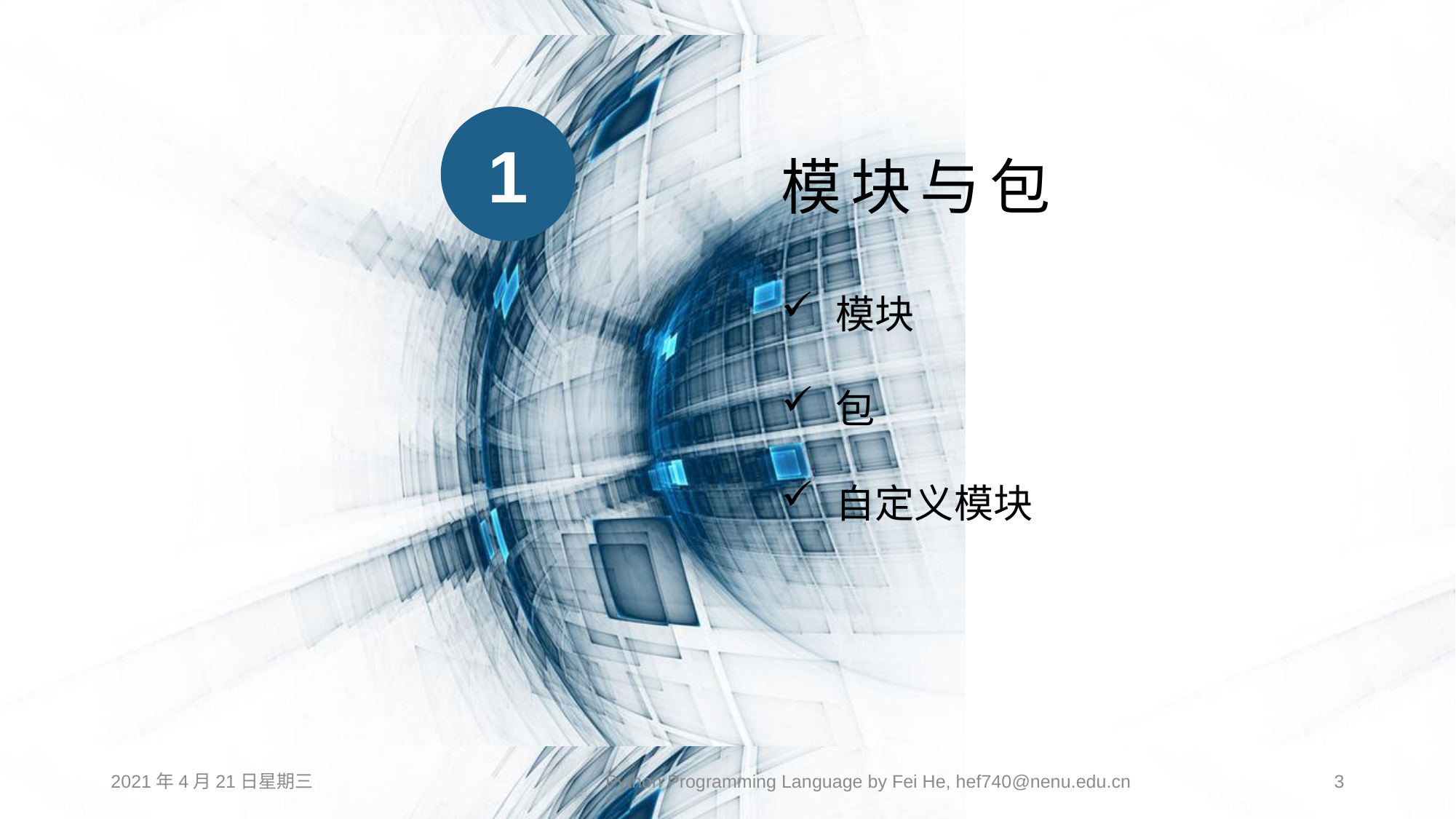

模块与包
1
模块
包
自定义模块

2021年4月21日星期三
Python Programming Language by Fei He, hef740@nenu.edu.cn
3